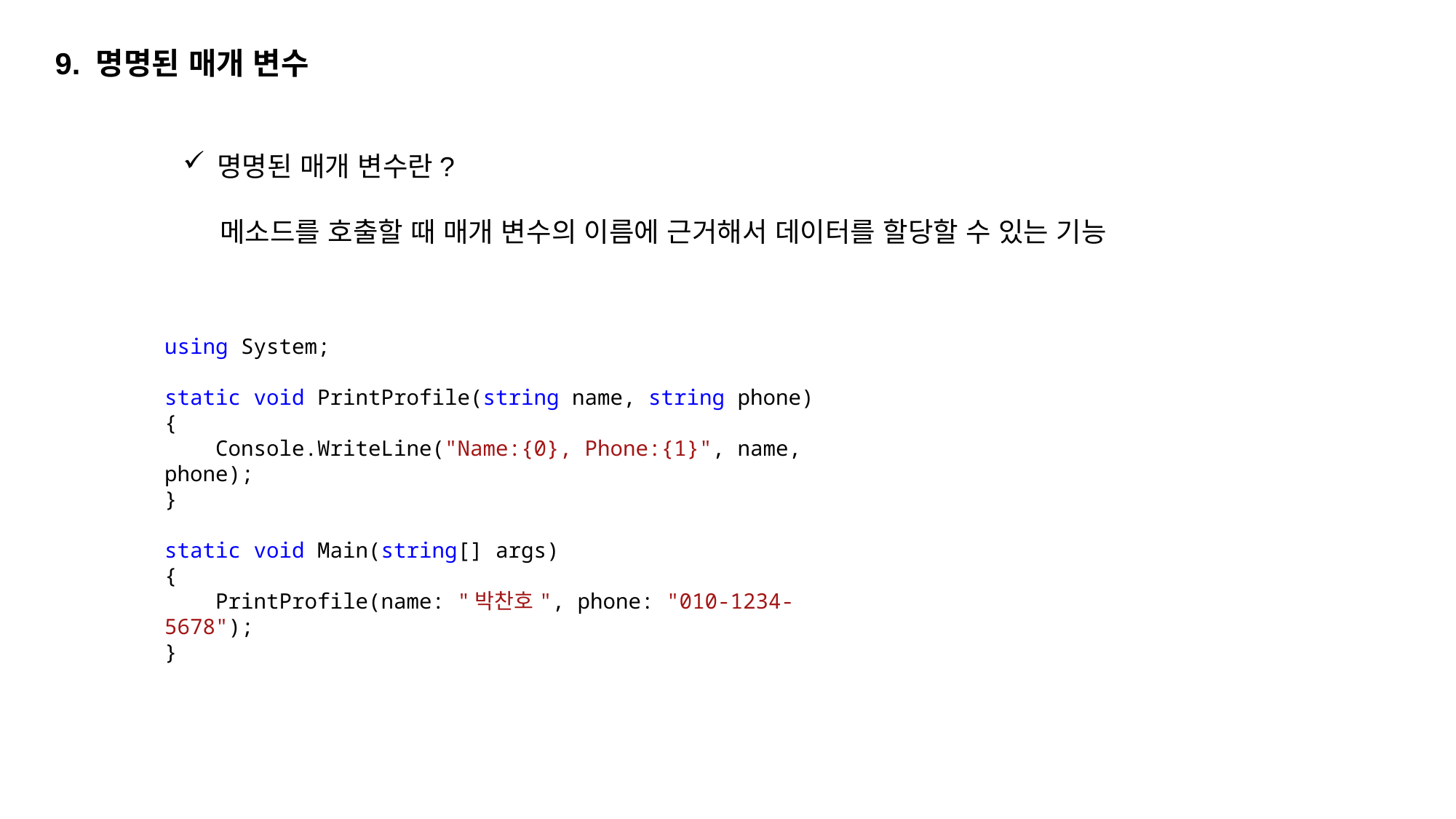

9. 명명된 매개 변수
명명된 매개 변수란?

    메소드를 호출할 때 매개 변수의 이름에 근거해서 데이터를 할당할 수 있는 기능
using System;

static void PrintProfile(string name, string phone)
{
    Console.WriteLine("Name:{0}, Phone:{1}", name, phone);
}

static void Main(string[] args)
{
    PrintProfile(name: "박찬호", phone: "010-1234-5678");
}